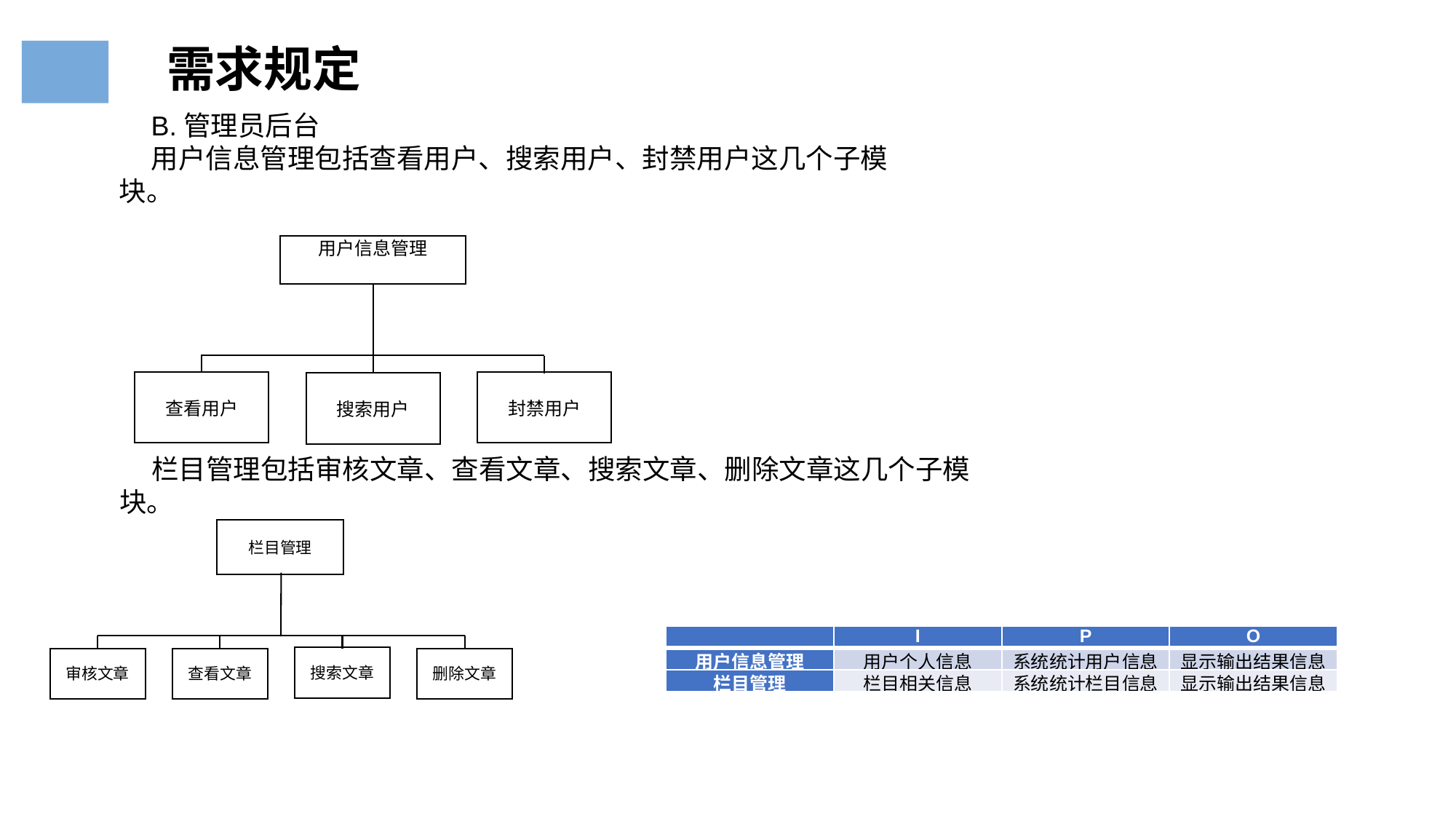

需求规定
B.管理员后台
用户信息管理包括查看用户、搜索用户、封禁用户这几个子模块。

用户信息管理
查看用户
封禁用户
搜索用户

栏目管理包括审核文章、查看文章、搜索文章、删除文章这几个子模块。

栏目管理
搜索文章
审核文章
查看文章
删除文章
|  | I | P | O |
| --- | --- | --- | --- |
| 用户信息管理 | 用户个人信息 | 系统统计用户信息 | 显示输出结果信息 |
| 栏目管理 | 栏目相关信息 | 系统统计栏目信息 | 显示输出结果信息 |

图3-5